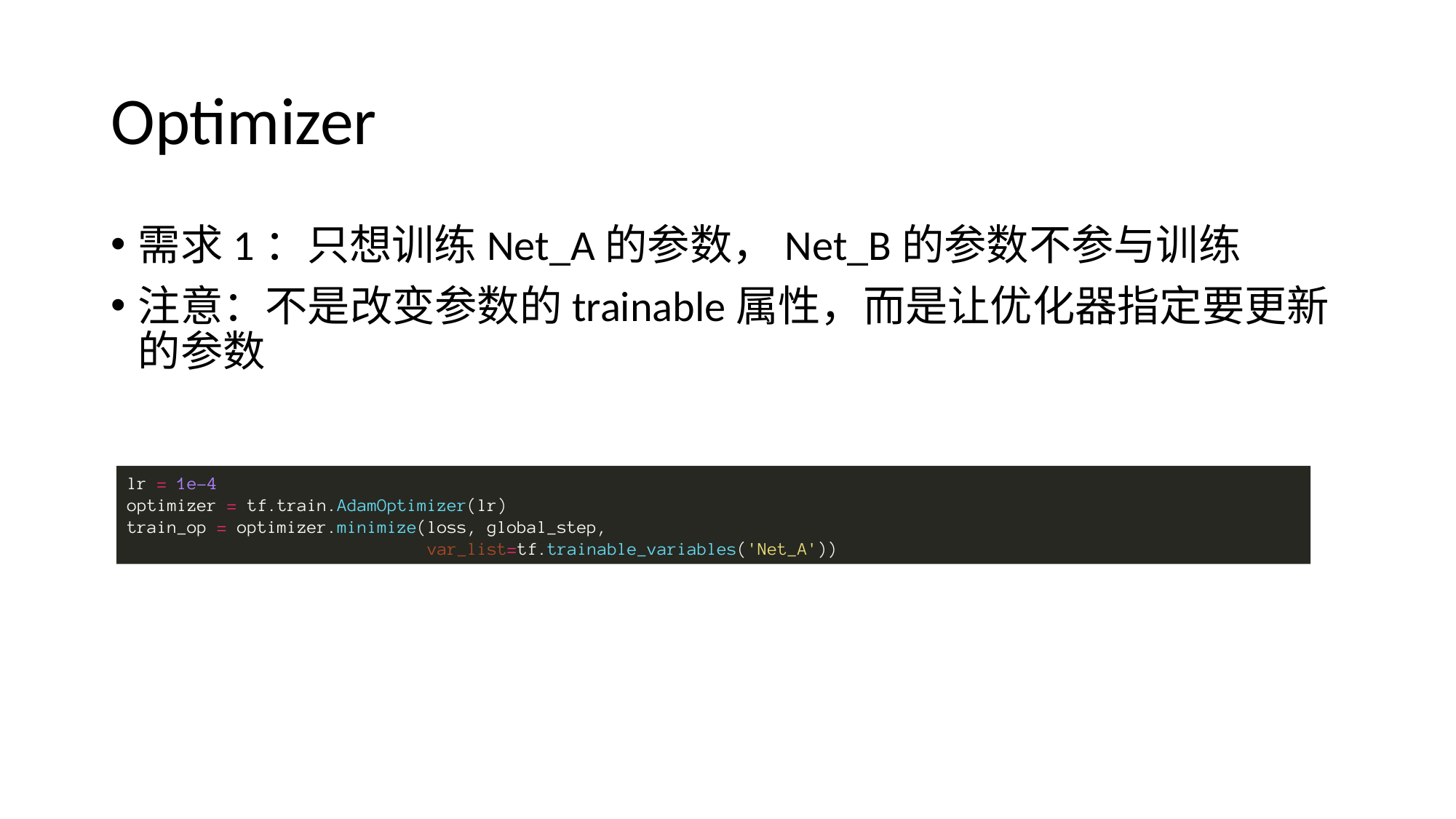

# Optimizer
需求1：只想训练Net_A的参数，Net_B的参数不参与训练
注意：不是改变参数的trainable属性，而是让优化器指定要更新的参数
lr = 1e-4
optimizer = tf.train.AdamOptimizer(lr)
train_op = optimizer.minimize(loss, global_step,
                              var_list=tf.trainable_variables('Net_A'))